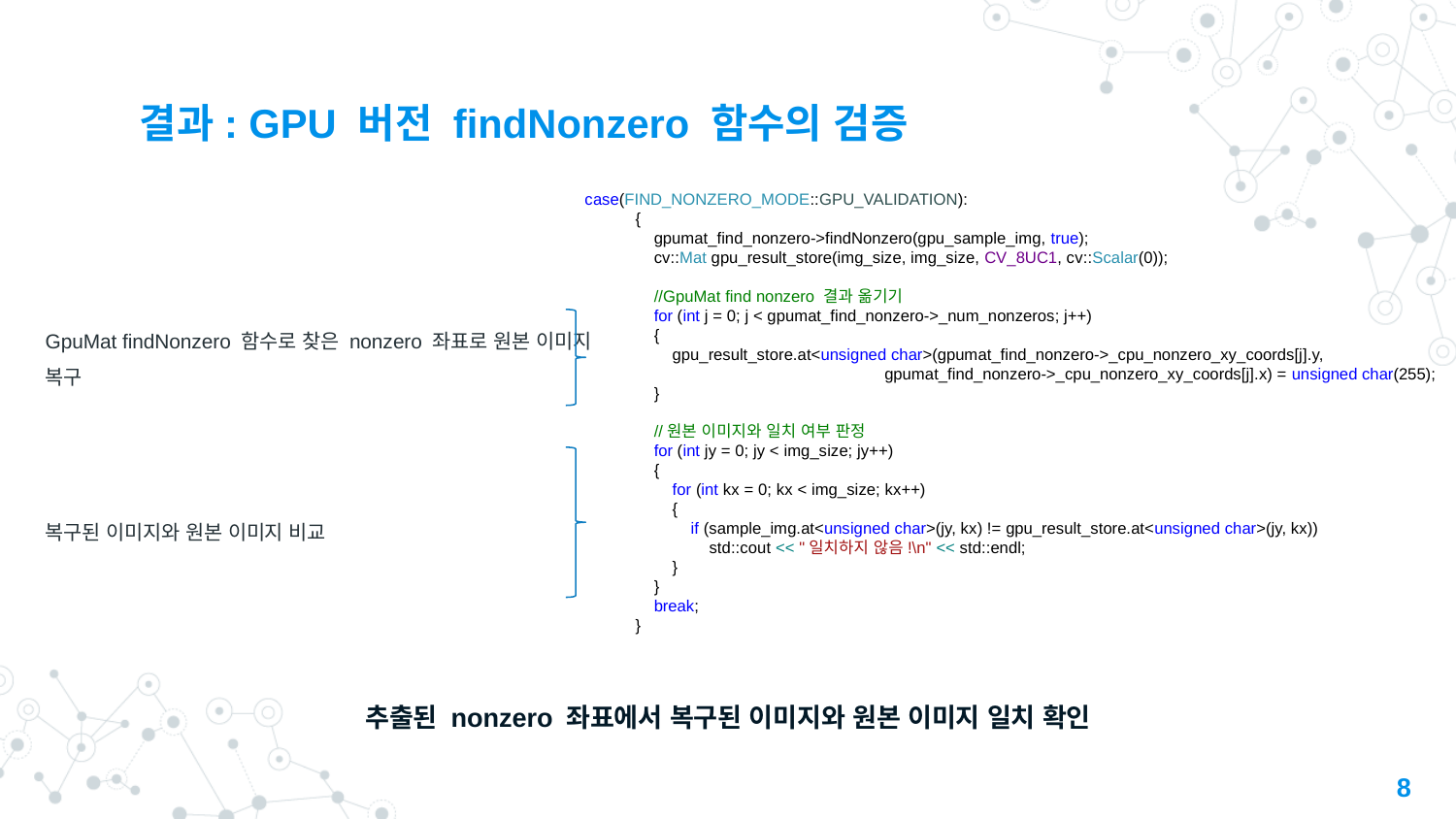

# 결과: GPU 버전 findNonzero 함수의 검증

 case(FIND_NONZERO_MODE::GPU_VALIDATION):
            {
                gpumat_find_nonzero->findNonzero(gpu_sample_img, true);
                cv::Mat gpu_result_store(img_size, img_size, CV_8UC1, cv::Scalar(0));

                //GpuMat find nonzero 결과 옮기기
                for (int j = 0; j < gpumat_find_nonzero->_num_nonzeros; j++)
                {
                    gpu_result_store.at<unsigned char>(gpumat_find_nonzero->_cpu_nonzero_xy_coords[j].y,
                                                                  gpumat_find_nonzero->_cpu_nonzero_xy_coords[j].x) = unsigned char(255);
                }

                //원본 이미지와 일치 여부 판정
                for (int jy = 0; jy < img_size; jy++)
                {
                    for (int kx = 0; kx < img_size; kx++)
                    {
                        if (sample_img.at<unsigned char>(jy, kx) != gpu_result_store.at<unsigned char>(jy, kx))
                            std::cout << "일치하지 않음!\n" << std::endl;
                    }
                }
                break;
            }
GpuMat findNonzero 함수로 찾은 nonzero 좌표로 원본 이미지 복구

복구된 이미지와 원본 이미지 비교
추출된 nonzero 좌표에서 복구된 이미지와 원본 이미지 일치 확인

8